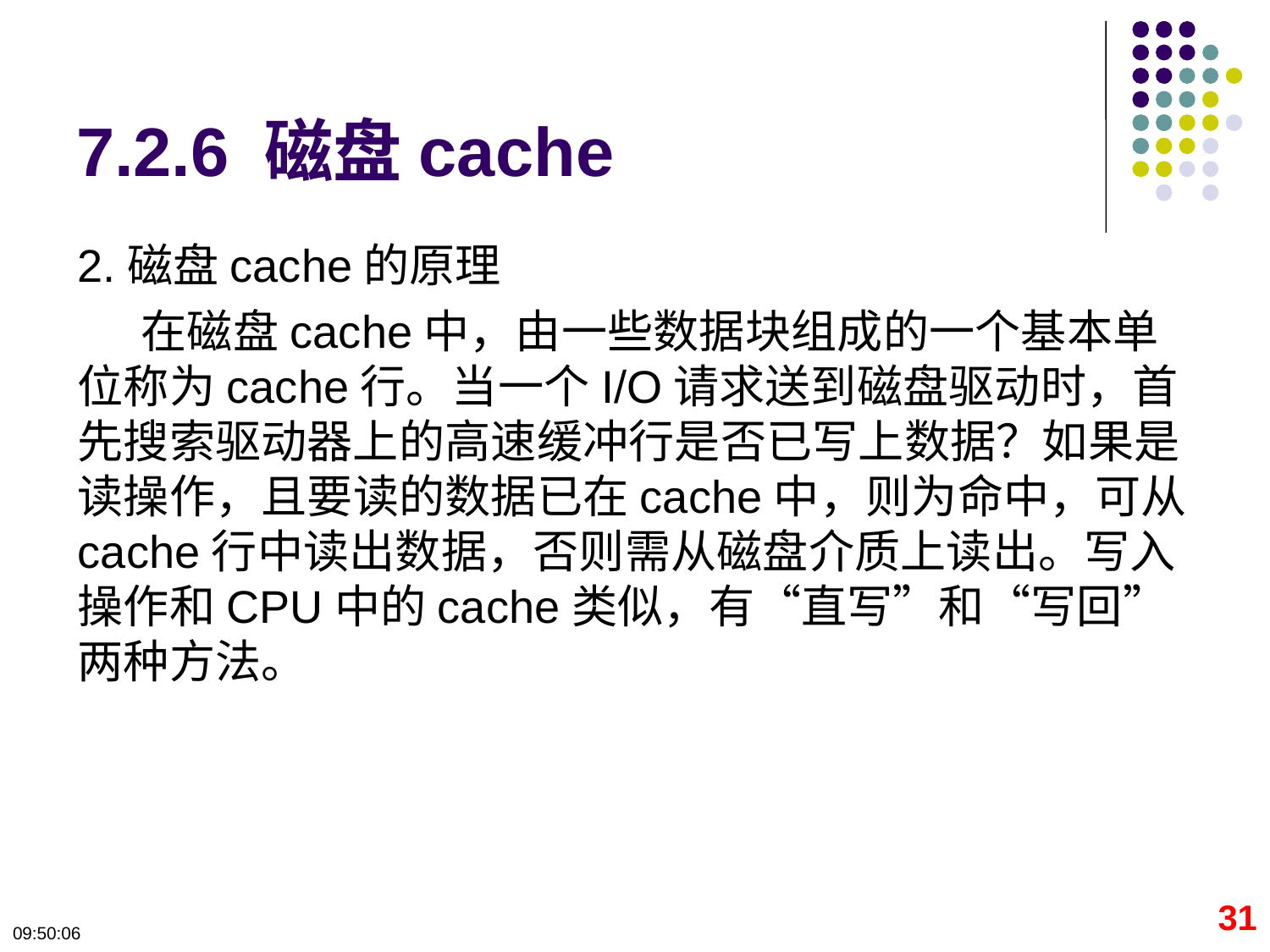

# 7.2.6 磁盘cache
2.磁盘cache的原理
在磁盘cache中，由一些数据块组成的一个基本单位称为cache行。当一个I/O请求送到磁盘驱动时，首先搜索驱动器上的高速缓冲行是否已写上数据？如果是读操作，且要读的数据已在cache中，则为命中，可从cache行中读出数据，否则需从磁盘介质上读出。写入操作和CPU中的cache类似，有“直写”和“写回”两种方法。
31
09:50:06